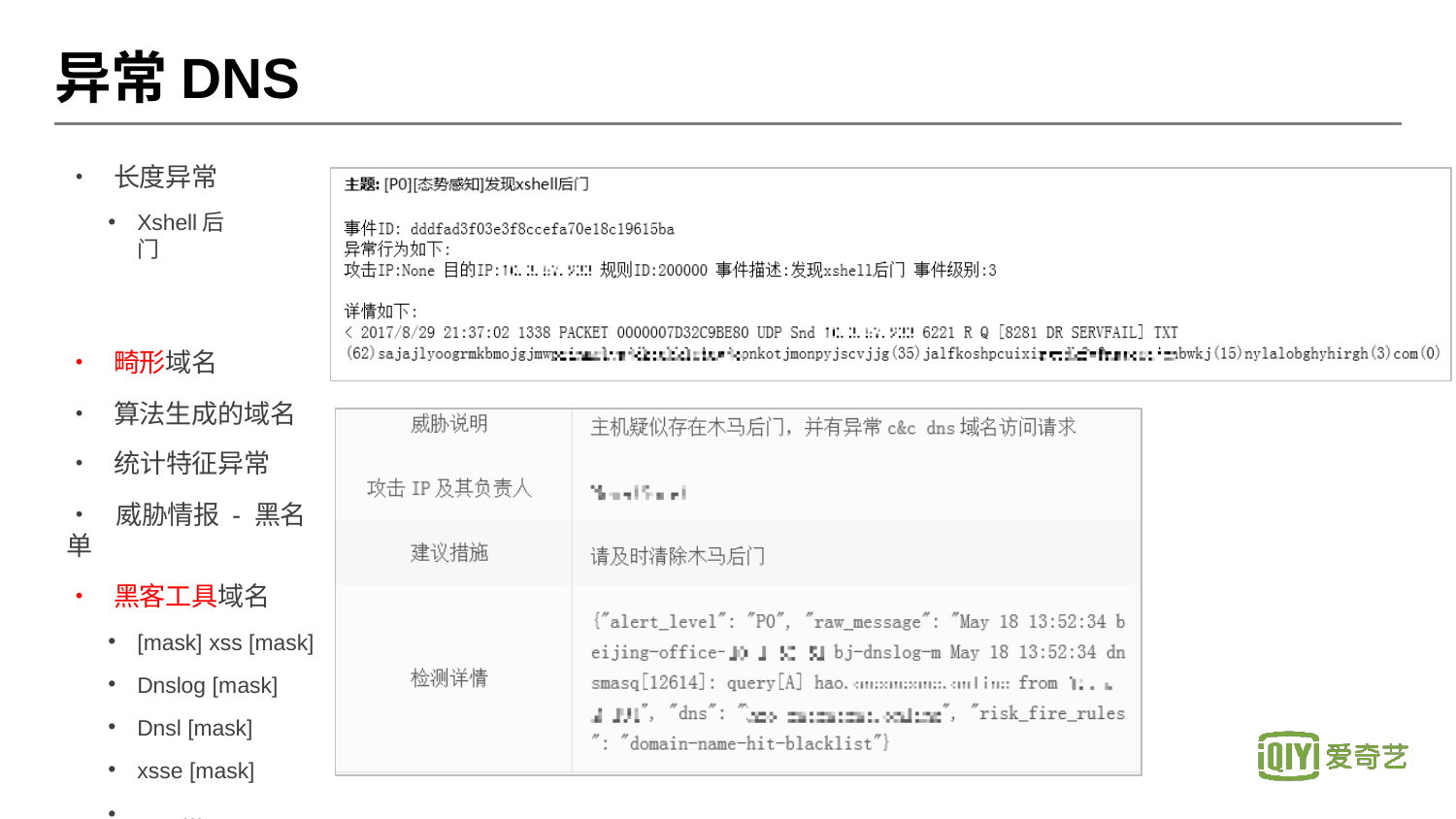

# 异常DNS
•  长度异常
Xshell后门

•  畸形域名
•  算法生成的域名
•  统计特征异常
•   威胁情报 - 黑名单
•  黑客工具域名
[mask] xss [mask]
Dnslog [mask]
Dnsl [mask]
xsse [mask]
•	…